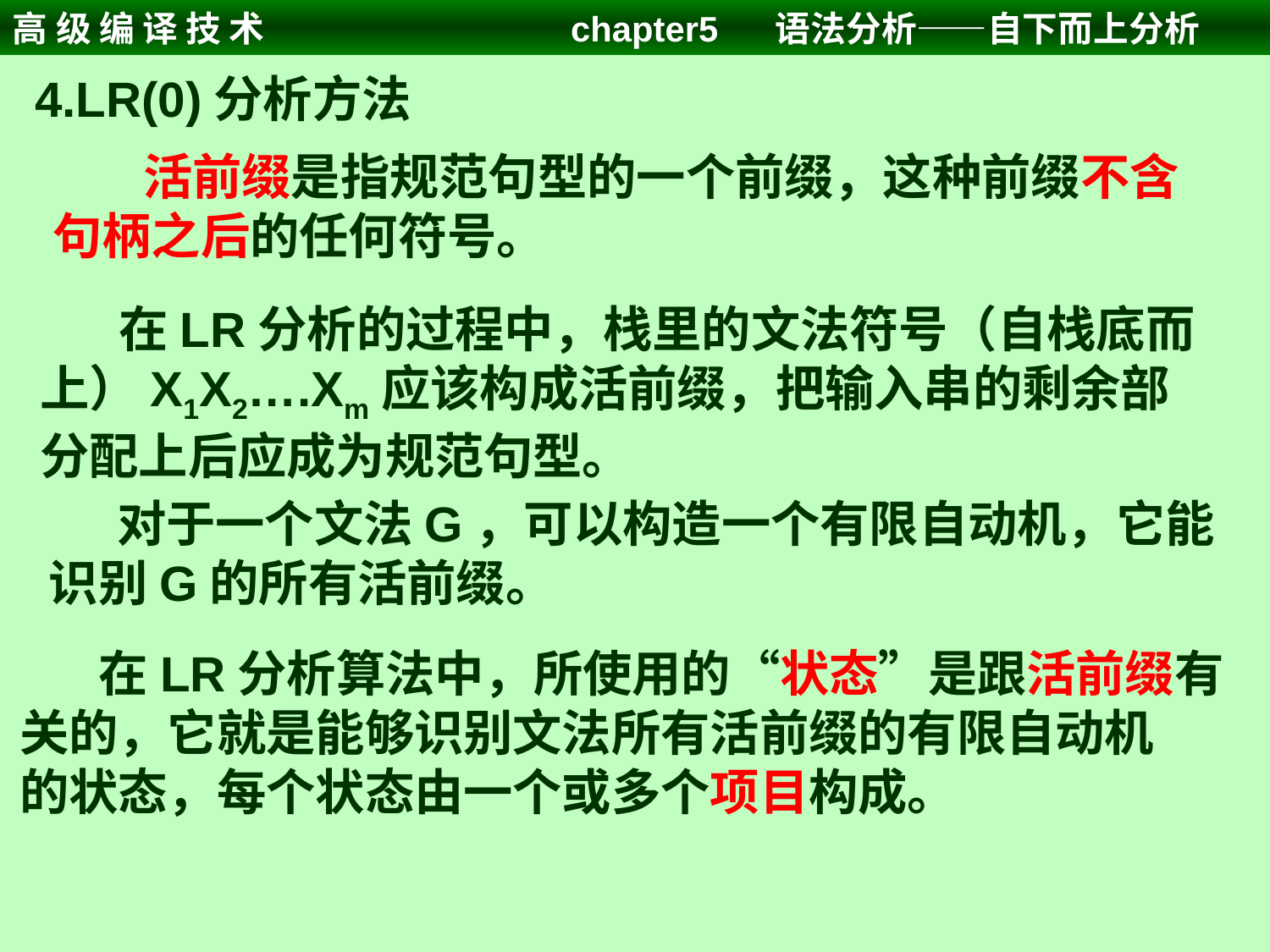

4.LR(0)分析方法
       活前缀是指规范句型的一个前缀，这种前缀不含
句柄之后的任何符号。
      在LR分析的过程中，栈里的文法符号（自栈底而
上）X1X2….Xm应该构成活前缀，把输入串的剩余部
分配上后应成为规范句型。
     对于一个文法G，可以构造一个有限自动机，它能
识别G的所有活前缀。
      在LR分析算法中，所使用的“状态”是跟活前缀有
关的，它就是能够识别文法所有活前缀的有限自动机
的状态，每个状态由一个或多个项目构成。